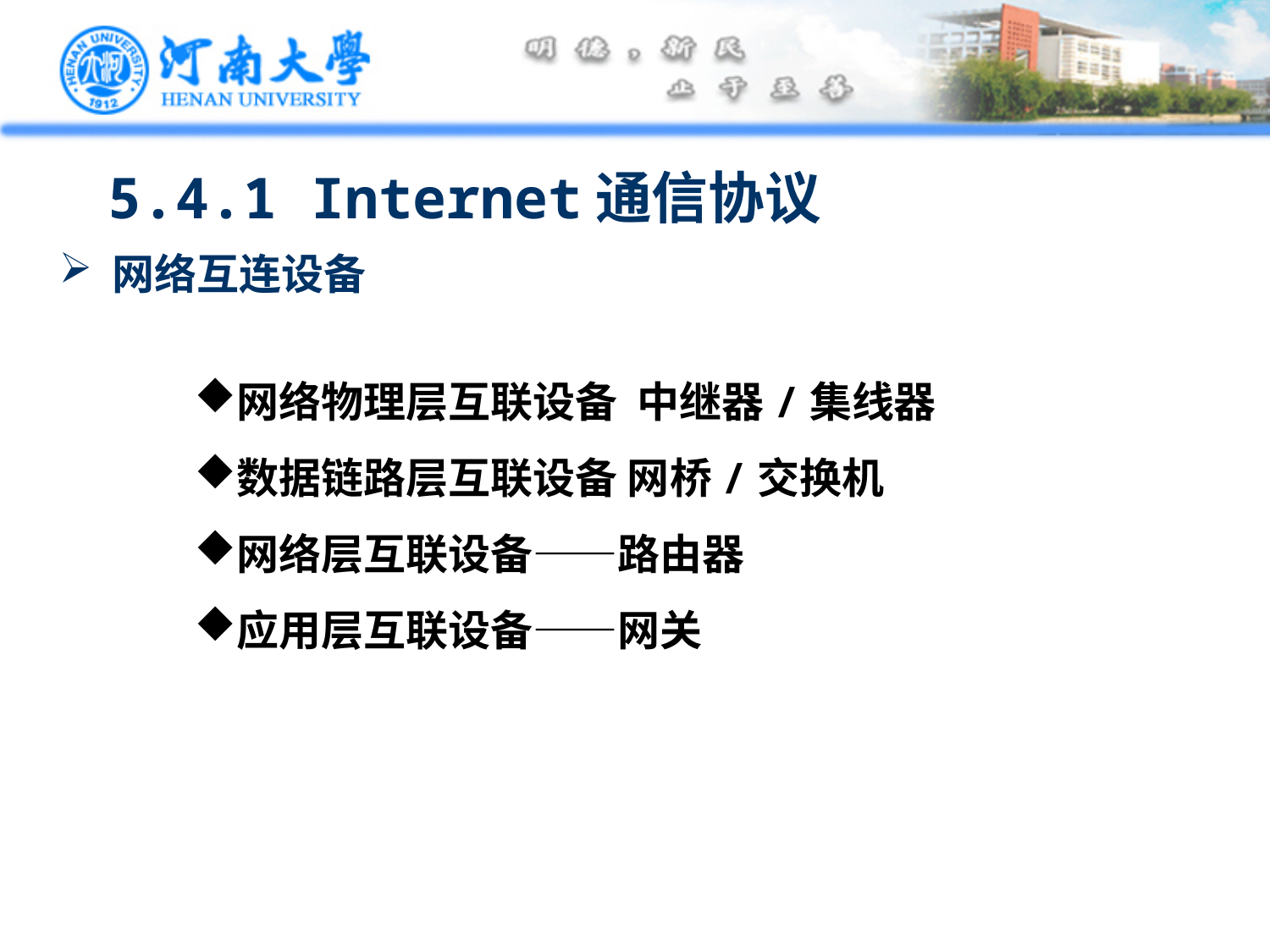

5.4.1 Internet通信协议
 网络互连设备
网络物理层互联设备  中继器/集线器
数据链路层互联设备 网桥/交换机
网络层互联设备——路由器
应用层互联设备——网关